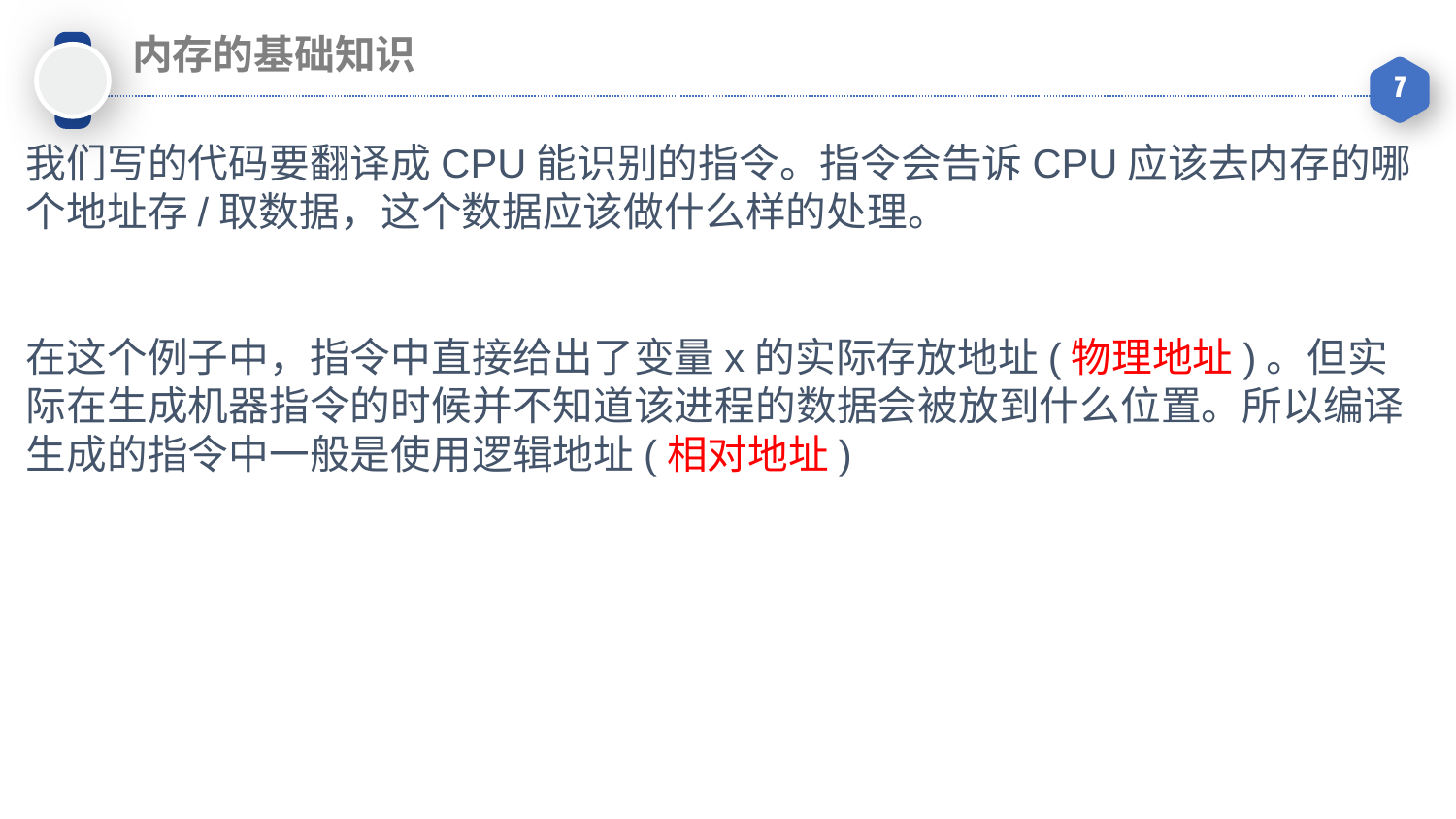

内存的基础知识
我们写的代码要翻译成CPU能识别的指令。指令会告诉CPU应该去内存的哪个地址存/取数据，这个数据应该做什么样的处理。

在这个例子中，指令中直接给出了变量x的实际存放地址(物理地址)。但实际在生成机器指令的时候并不知道该进程的数据会被放到什么位置。所以编译生成的指令中一般是使用逻辑地址(相对地址)